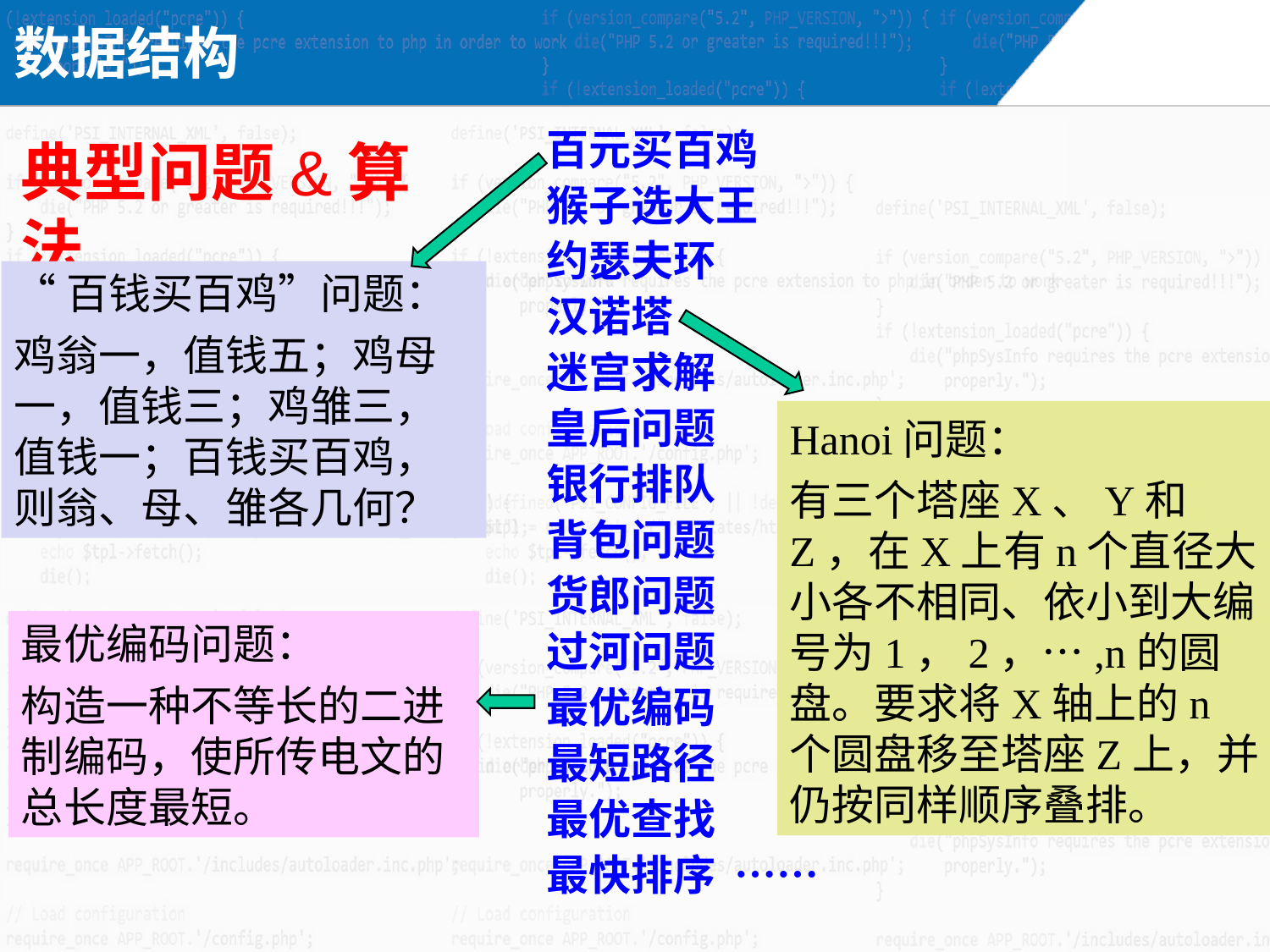

数据结构
百元买百鸡
猴子选大王
约瑟夫环
汉诺塔
迷宫求解
皇后问题
银行排队
背包问题
货郎问题
过河问题
最优编码
最短路径
最优查找
最快排序  ……
典型问题&算法

“百钱买百鸡”问题：
鸡翁一，值钱五；鸡母一，值钱三；鸡雏三，值钱一；百钱买百鸡，则翁、母、雏各几何？

Hanoi问题：
有三个塔座X、Y和Z，在X上有n个直径大小各不相同、依小到大编号为1，2，…,n的圆盘。要求将X轴上的n个圆盘移至塔座Z上，并仍按同样顺序叠排。
最优编码问题：
构造一种不等长的二进制编码，使所传电文的总长度最短。